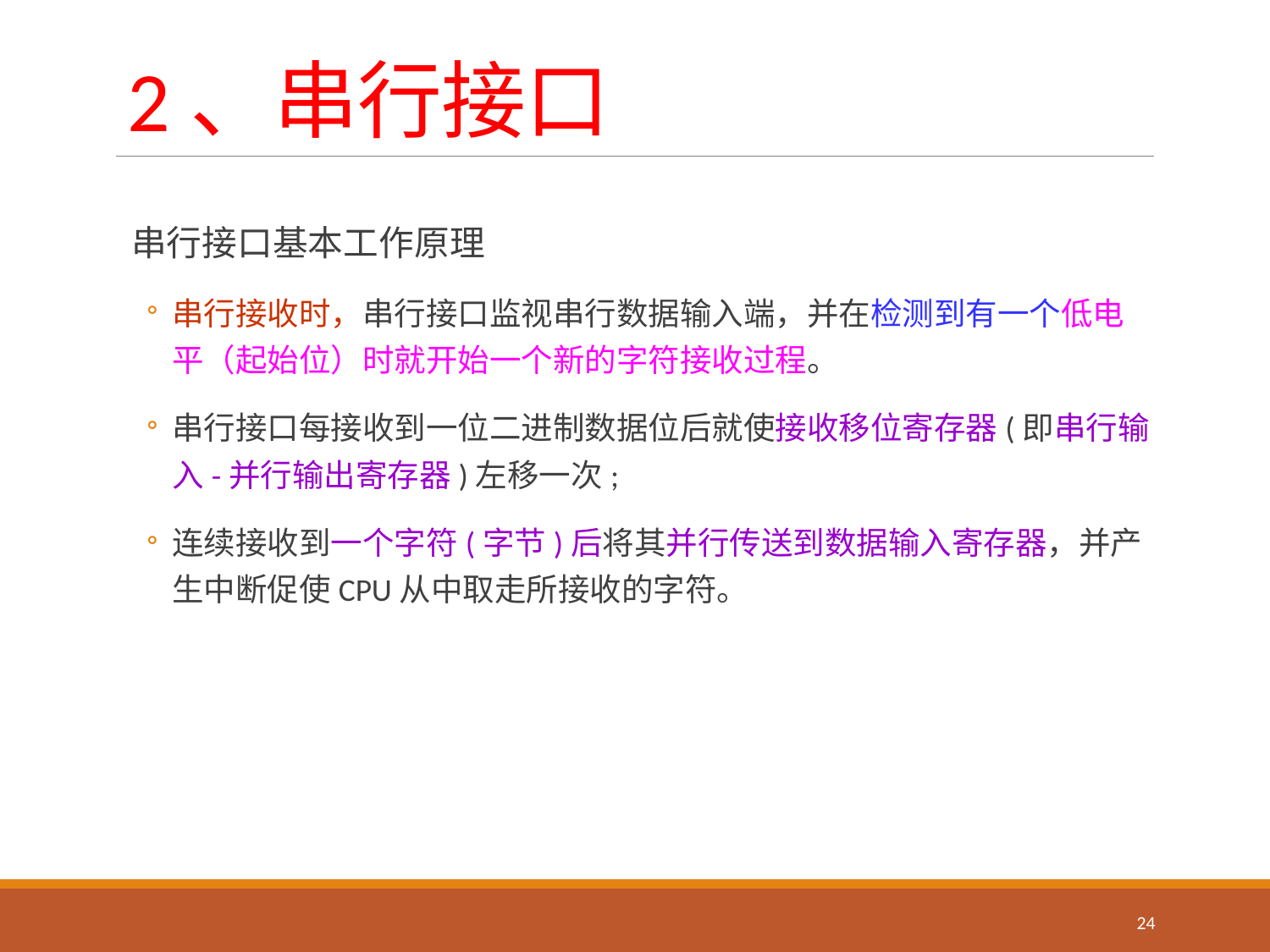

# 2、串行接口
串行接口基本工作原理
串行接收时，串行接口监视串行数据输入端，并在检测到有一个低电平（起始位）时就开始一个新的字符接收过程。
串行接口每接收到一位二进制数据位后就使接收移位寄存器(即串行输入-并行输出寄存器)左移一次;
连续接收到一个字符(字节)后将其并行传送到数据输入寄存器，并产生中断促使CPU从中取走所接收的字符。
24